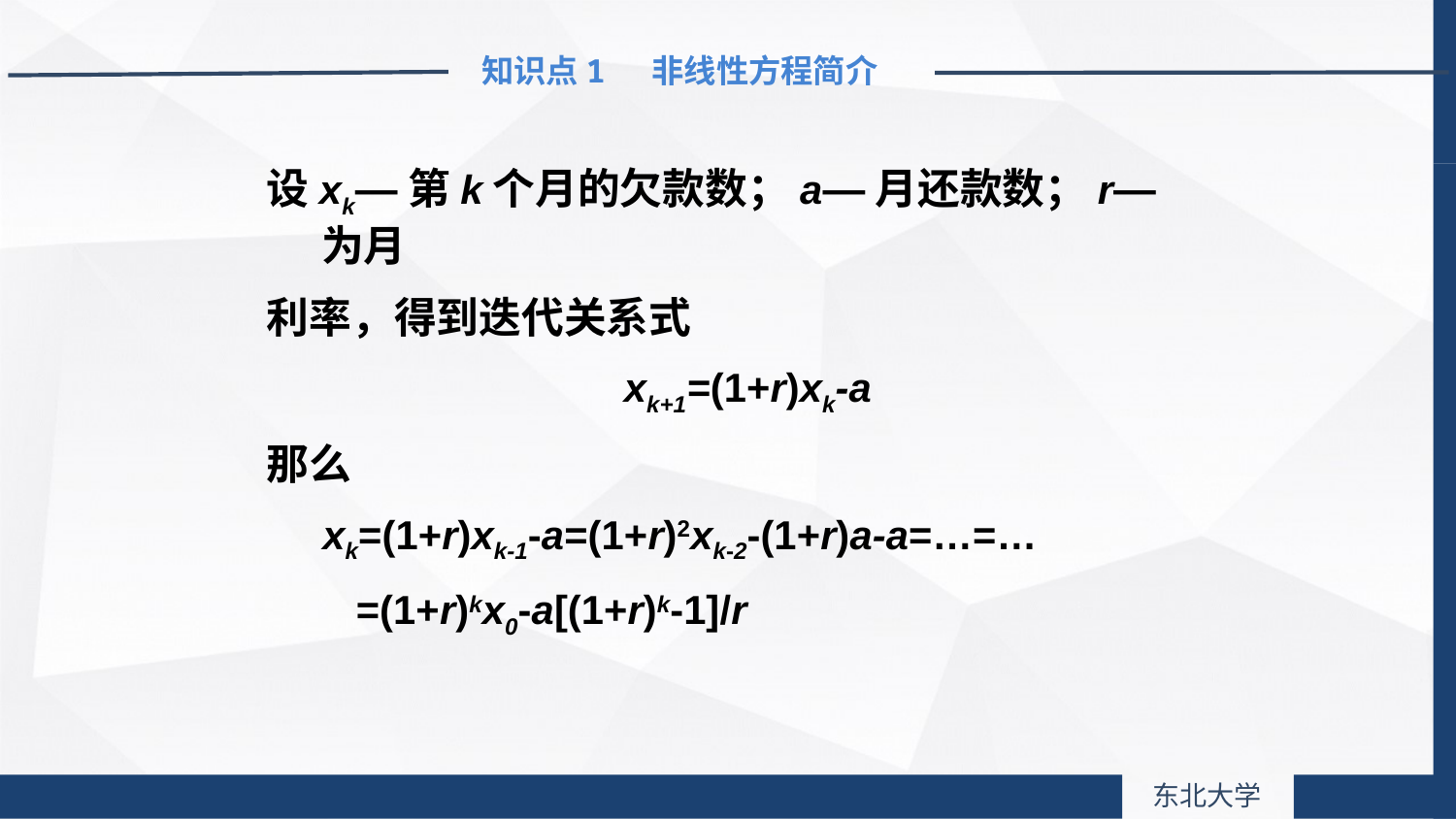

知识点1  非线性方程简介

设xk—第k个月的欠款数；a—月还款数；r—为月
利率，得到迭代关系式
                                xk+1=(1+r)xk-a
那么
     xk=(1+r)xk-1-a=(1+r)2xk-2-(1+r)a-a=…=…
        =(1+r)kx0-a[(1+r)k-1]/r